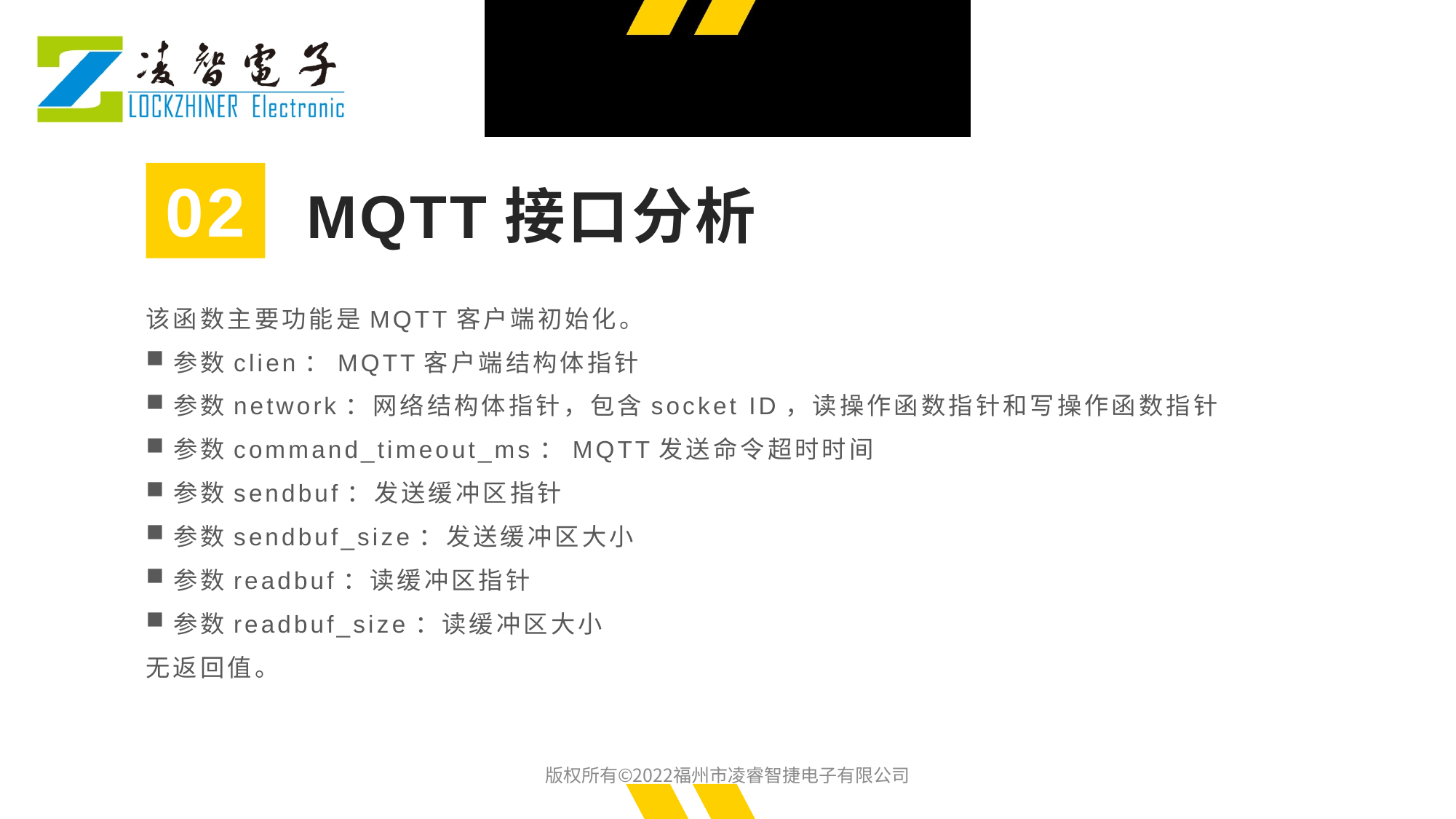

02
MQTT接口分析
该函数主要功能是MQTT客户端初始化。
参数clien：MQTT客户端结构体指针
参数network：网络结构体指针，包含socket ID，读操作函数指针和写操作函数指针
参数command_timeout_ms：MQTT发送命令超时时间
参数sendbuf：发送缓冲区指针
参数sendbuf_size：发送缓冲区大小
参数readbuf：读缓冲区指针
参数readbuf_size：读缓冲区大小
无返回值。
版权所有©2022福州市凌睿智捷电子有限公司
10